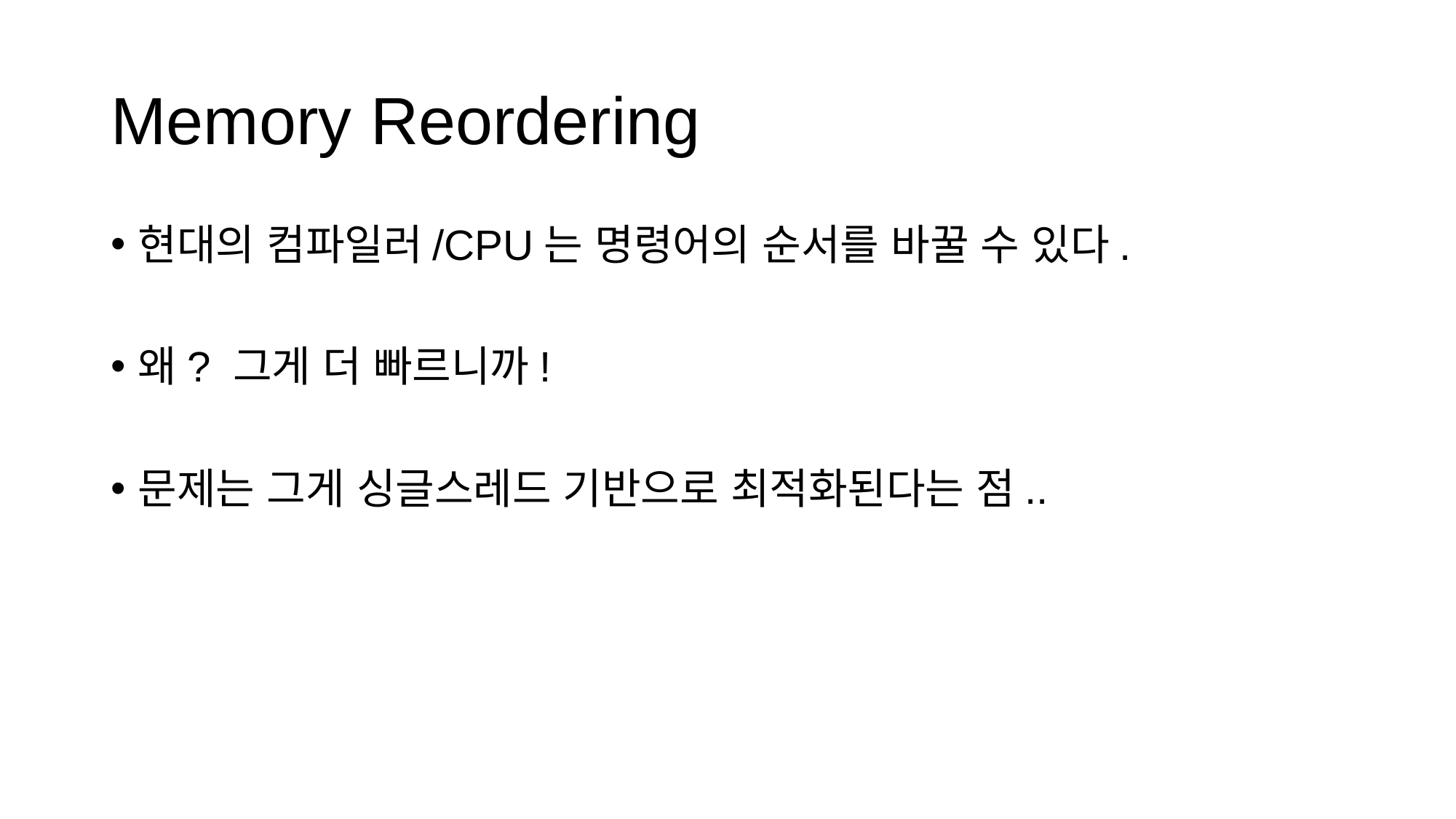

# Memory Reordering
현대의 컴파일러/CPU는 명령어의 순서를 바꿀 수 있다.

왜? 그게 더 빠르니까!

문제는 그게 싱글스레드 기반으로 최적화된다는 점..